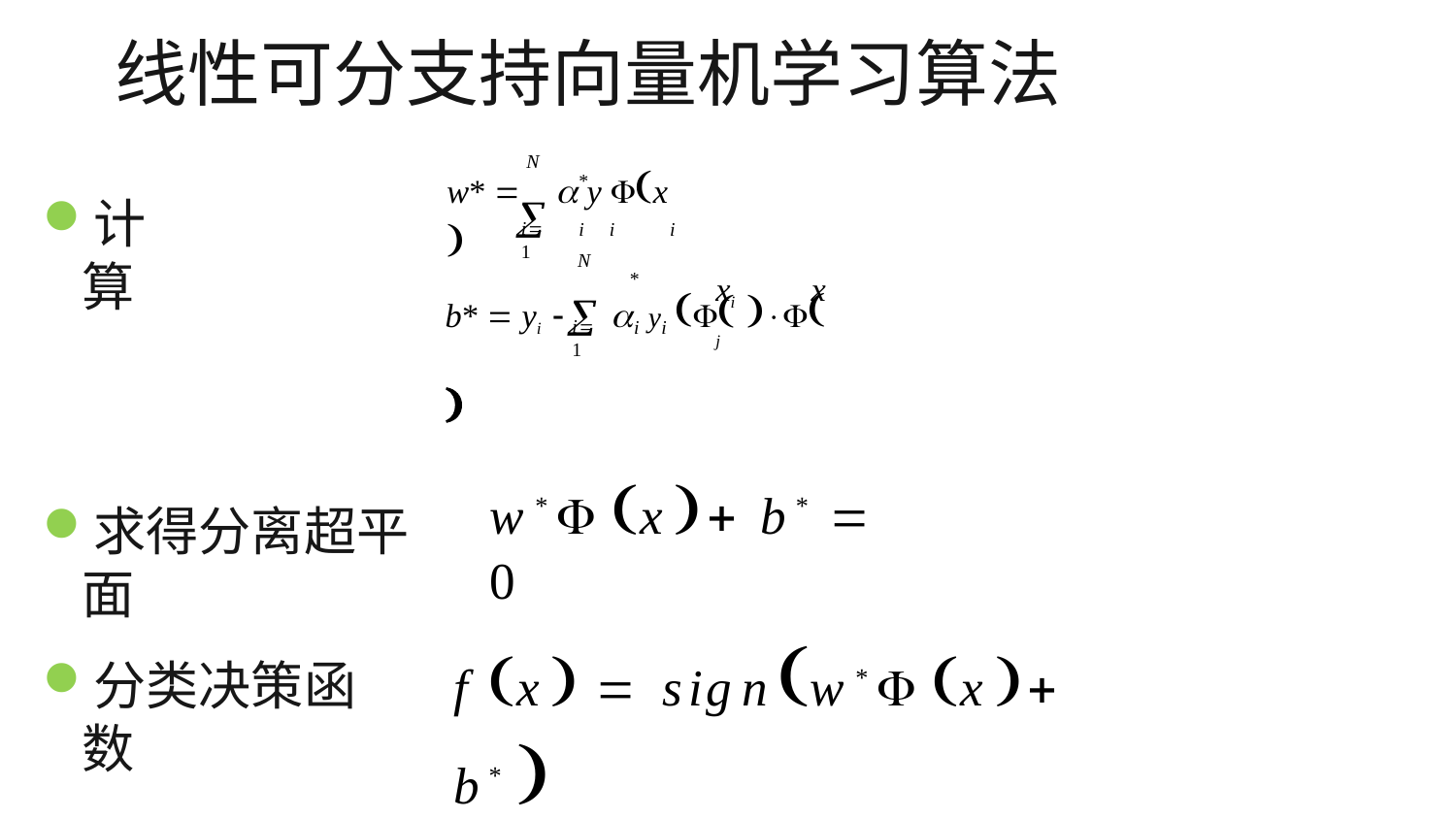

# 线性可分支持向量机学习算法
N
w* =	α y Φ(x )
∑	i	i	i
*
计算
i=1
N
b* = yi −	α	(Φ(	)⋅Φ(	)
∑	i yi
*
xi	x j
i=1
w*Φ(x)+ b*	= 0
求得分离超平面
f (x) = sign(w*Φ(x)+ b* )
分类决策函数